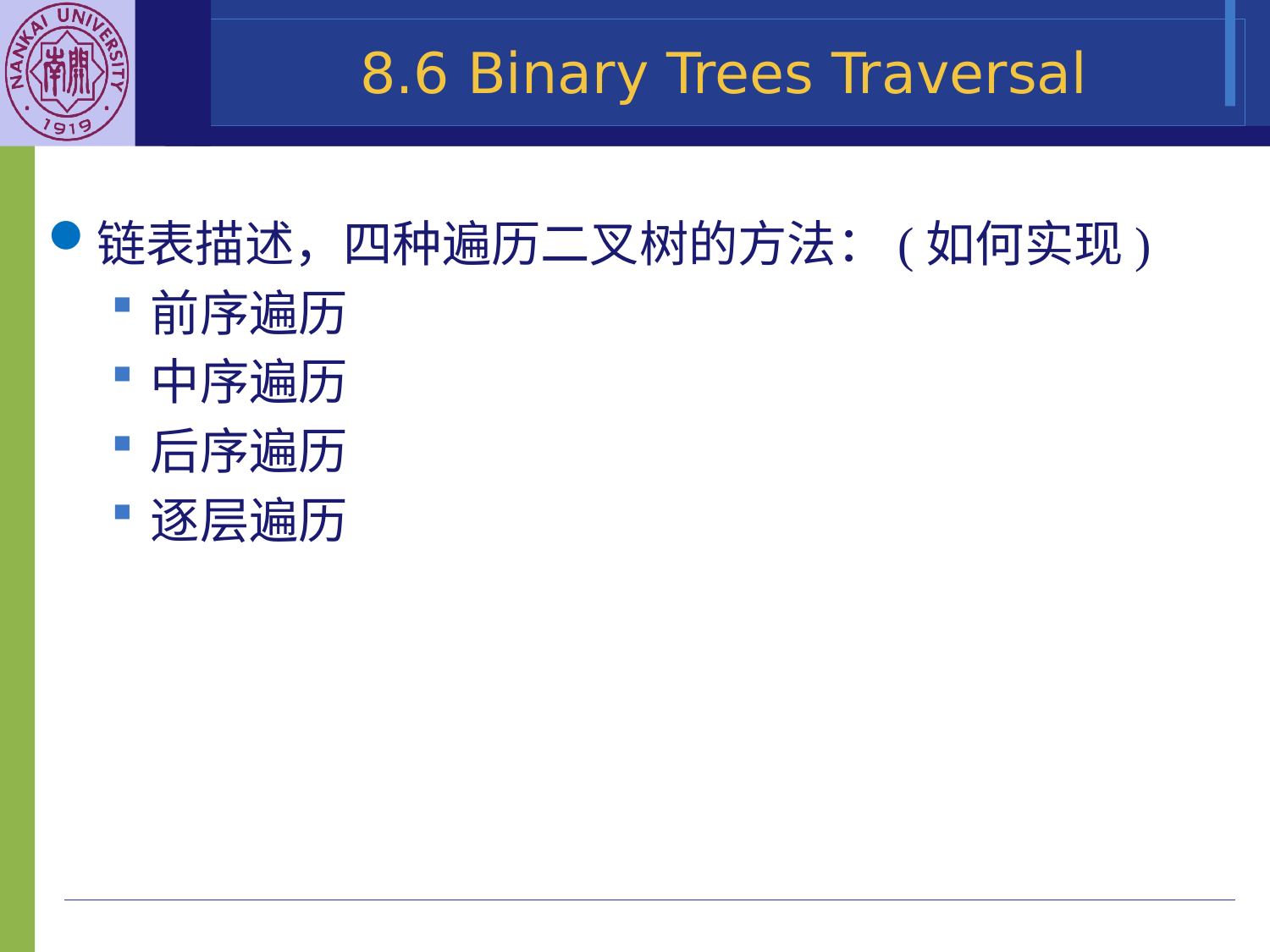

8.6 Binary Trees Traversal
链表描述，四种遍历二叉树的方法：(如何实现)
前序遍历
中序遍历
后序遍历
逐层遍历
34